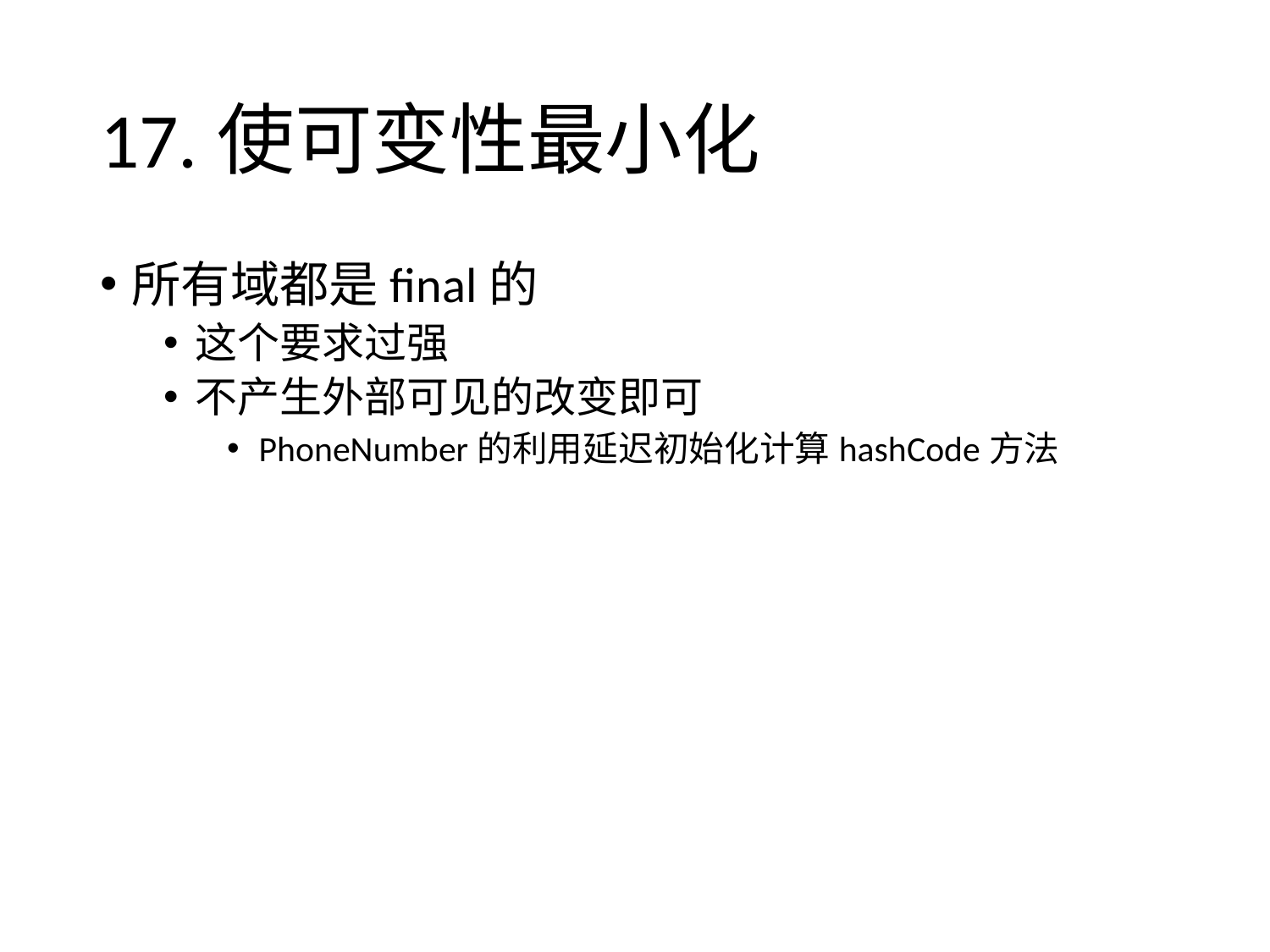

# 17.使可变性最小化
所有域都是final的
这个要求过强
不产生外部可见的改变即可
PhoneNumber的利用延迟初始化计算hashCode方法